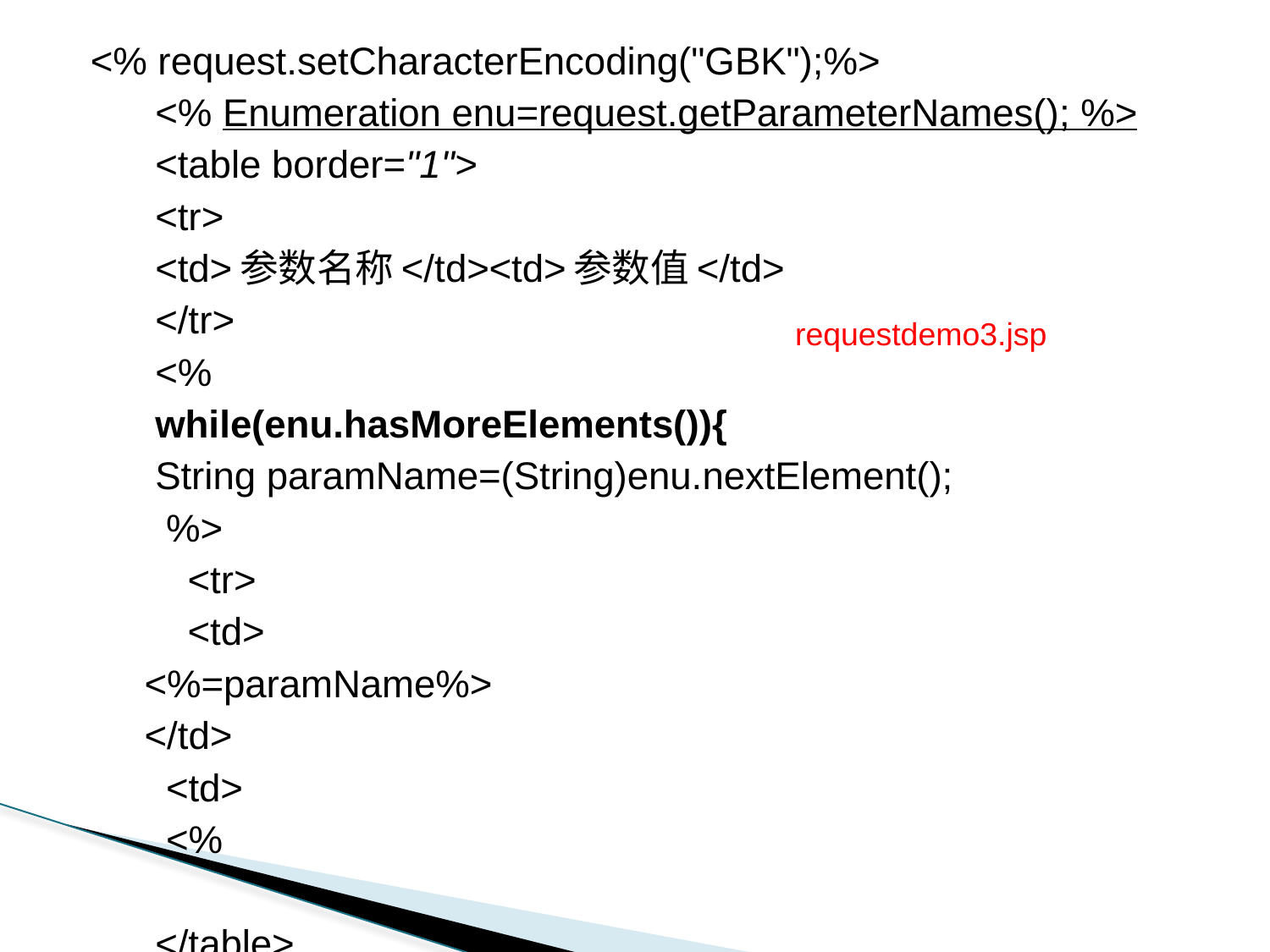

<% request.setCharacterEncoding("GBK");%>
      <% Enumeration enu=request.getParameterNames(); %>
      <table border="1">
      <tr>
      <td>参数名称</td><td>参数值</td>
      </tr>
      <%
      while(enu.hasMoreElements()){
      String paramName=(String)enu.nextElement();
       %>
         <tr>
         <td>
     <%=paramName%>
     </td>
       <td>
       <%

      </table>
requestdemo3.jsp